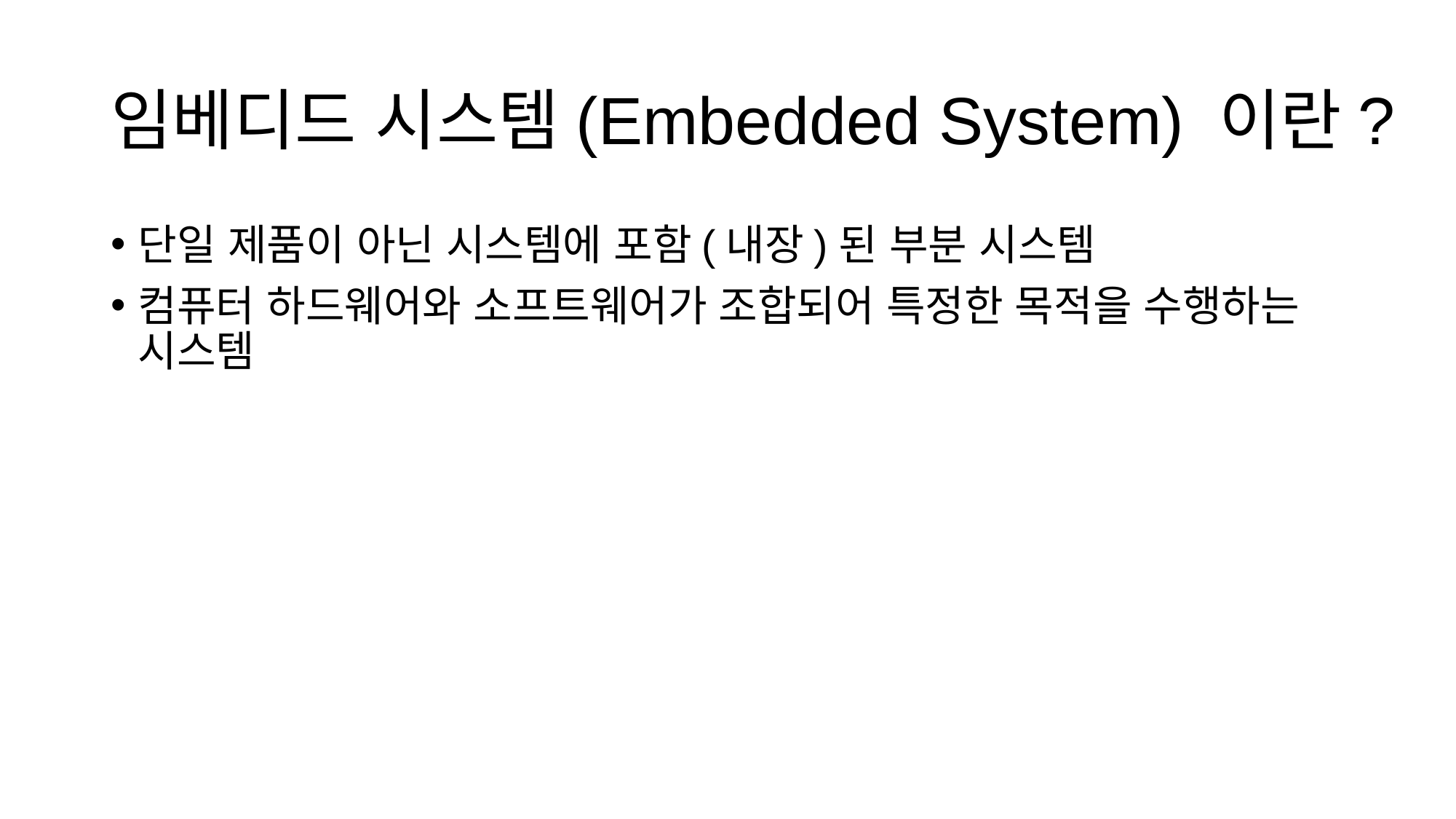

# 임베디드 시스템(Embedded System) 이란?
단일 제품이 아닌 시스템에 포함(내장)된 부분 시스템
컴퓨터 하드웨어와 소프트웨어가 조합되어 특정한 목적을 수행하는 시스템